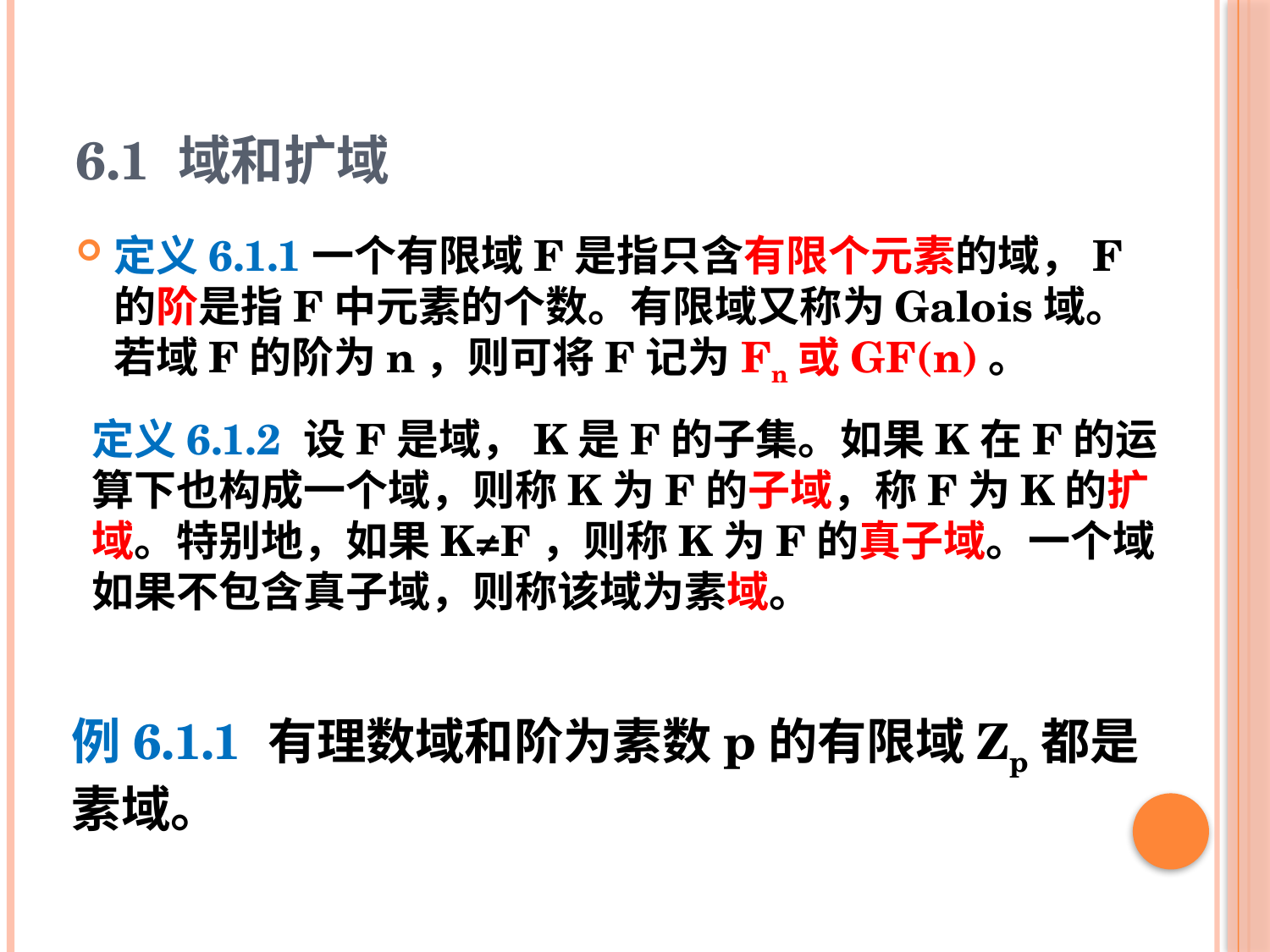

# 6.1 域和扩域
定义6.1.1一个有限域F是指只含有限个元素的域，F的阶是指F中元素的个数。有限域又称为Galois域。若域F的阶为n，则可将F记为Fn或GF(n)。
定义6.1.2 设F是域，K是F的子集。如果K在F的运算下也构成一个域，则称K为F的子域，称F为K的扩域。特别地，如果K≠F，则称K为F的真子域。一个域如果不包含真子域，则称该域为素域。
例6.1.1 有理数域和阶为素数p的有限域Zp都是素域。